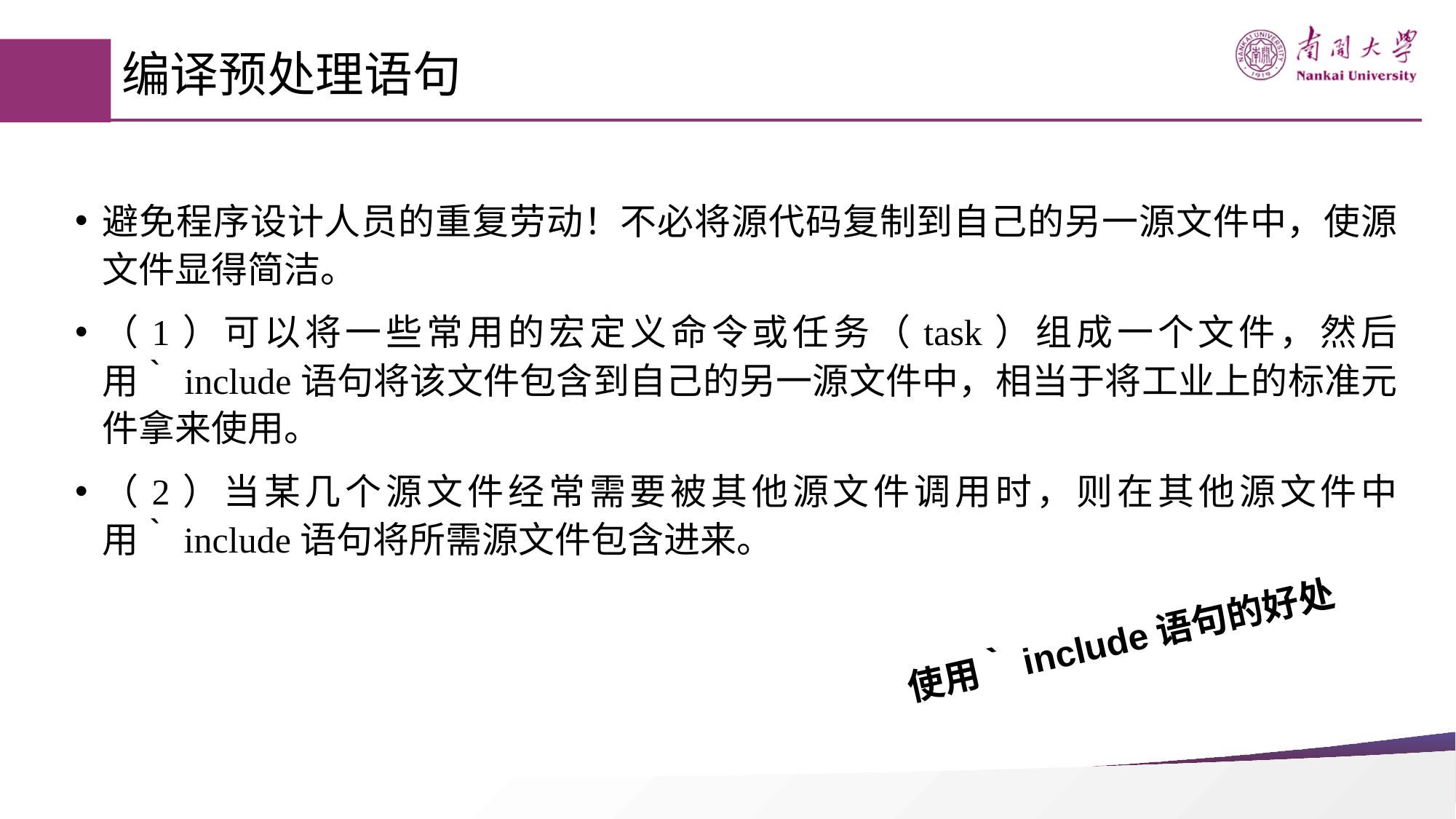

# 编译预处理语句

避免程序设计人员的重复劳动！不必将源代码复制到自己的另一源文件中，使源文件显得简洁。
（1）可以将一些常用的宏定义命令或任务（task）组成一个文件，然后用‵include语句将该文件包含到自己的另一源文件中，相当于将工业上的标准元件拿来使用。
（2）当某几个源文件经常需要被其他源文件调用时，则在其他源文件中用‵include语句将所需源文件包含进来。
使用‵include语句的好处